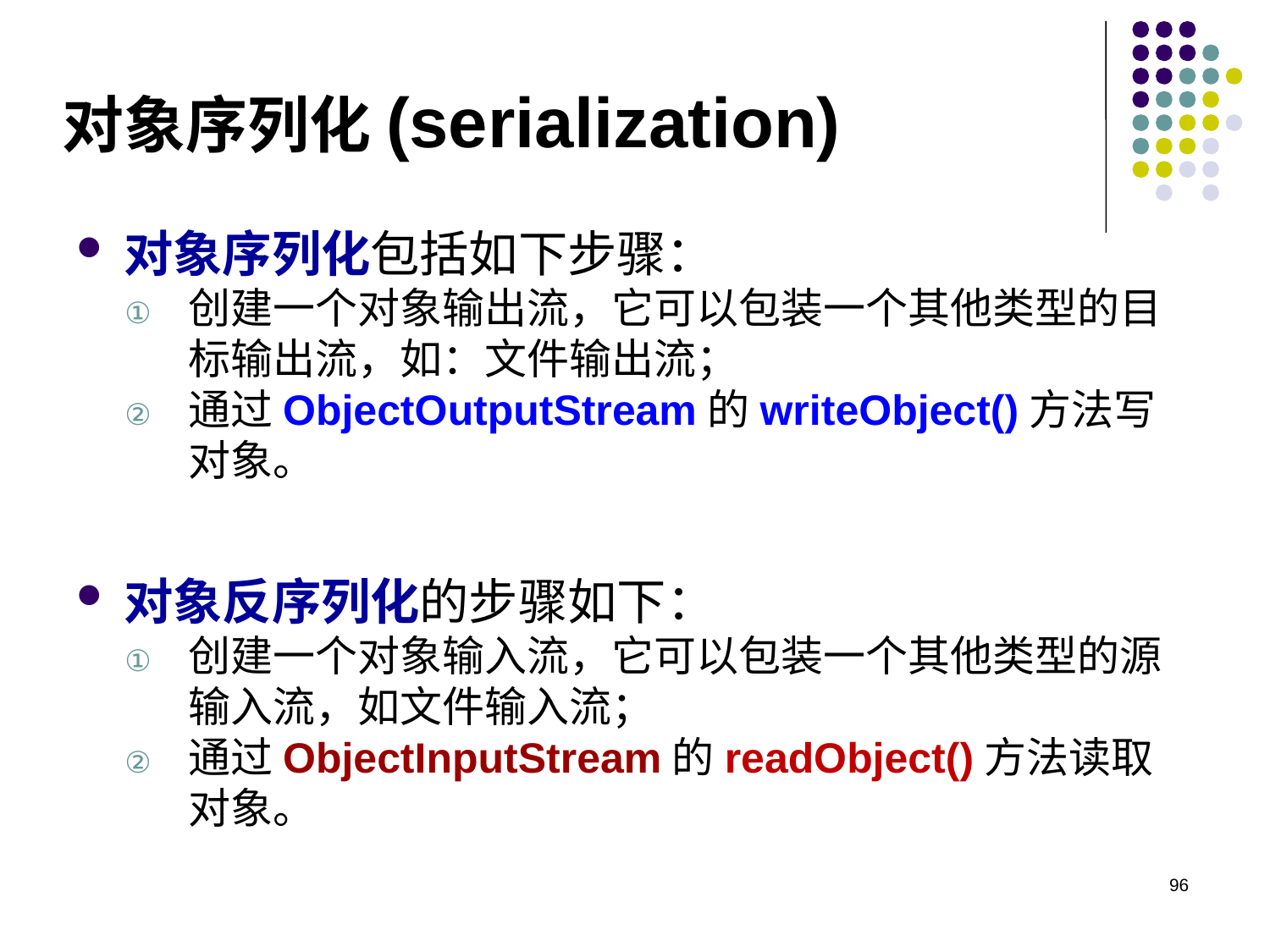

# 对象序列化(serialization)
对象序列化包括如下步骤：
创建一个对象输出流，它可以包装一个其他类型的目标输出流，如：文件输出流；
通过ObjectOutputStream的writeObject()方法写对象。

对象反序列化的步骤如下：
创建一个对象输入流，它可以包装一个其他类型的源输入流，如文件输入流；
通过ObjectInputStream的readObject()方法读取对象。

96